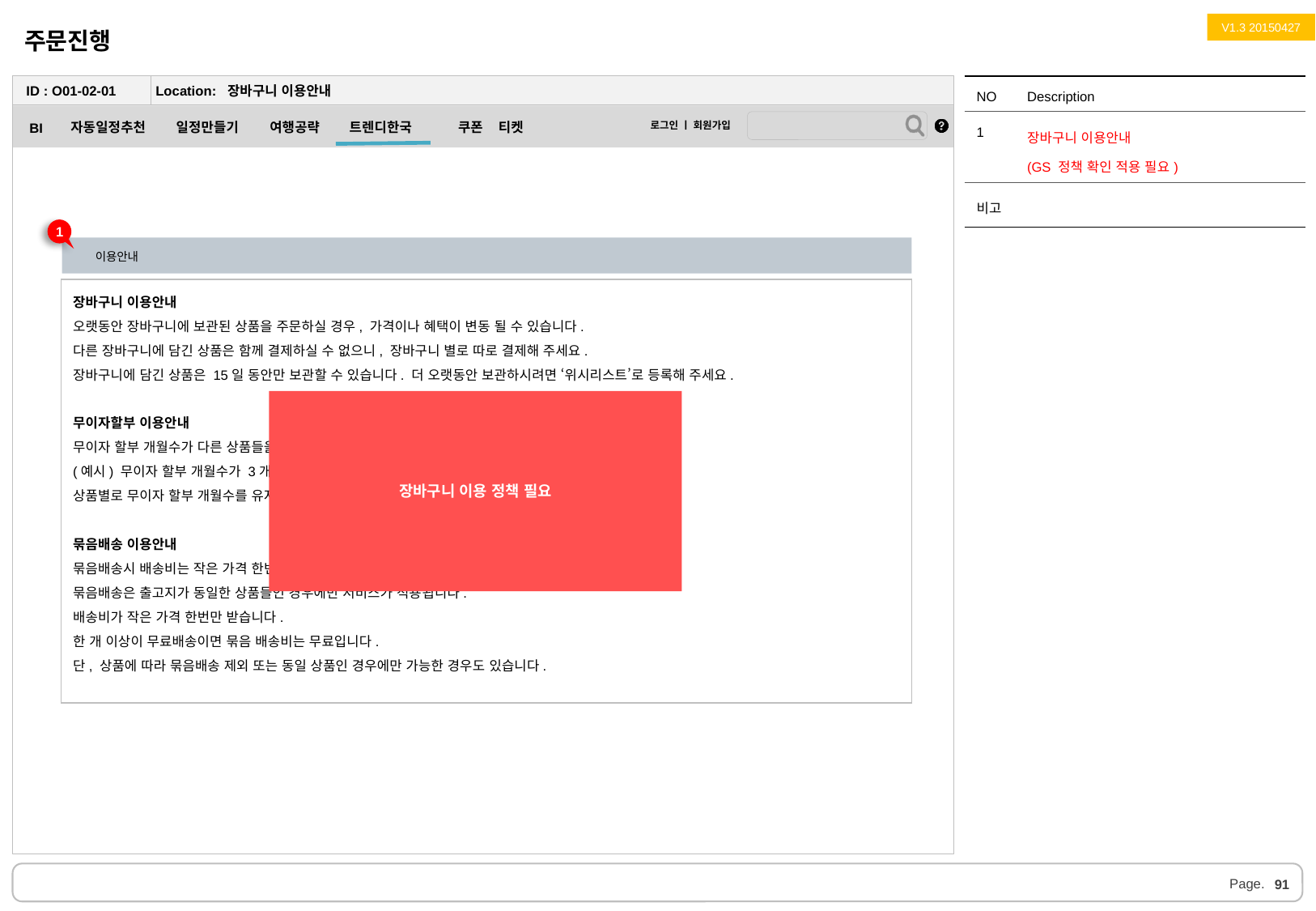

주문진행
V1.3 20150427
| NO | Description |
| --- | --- |
| 1 | 장바구니 이용안내 (GS 정책 확인 적용 필요) |
| 비고 |  |
ID : O01-02-01
Location:  장바구니 이용안내
1

이용안내
장바구니 이용안내
오랫동안 장바구니에 보관된 상품을 주문하실 경우, 가격이나 혜택이 변동 될 수 있습니다.
다른 장바구니에 담긴 상품은 함께 결제하실 수 없으니, 장바구니 별로 따로 결제해 주세요.
장바구니에 담긴 상품은 15일 동안만 보관할 수 있습니다. 더 오랫동안 보관하시려면 ‘위시리스트’로 등록해 주세요.

무이자할부 이용안내
무이자 할부 개월수가 다른 상품들을 동시에 주문하시면, 상품 중에서 일시불로 일괄 조정됩니다.
(예시) 무이자 할부 개월수가 3개월, 6개월인 상품을 함께 주문하실 경우, 모두 일시불로 주문이 됩니다.
상품별로 무이자 할부 개월수를 유지하고 싶으시면 따로 주문해 주세요.

묶음배송 이용안내
묶음배송시 배송비는 작은 가격 한번만 받습니다.
묶음배송은 출고지가 동일한 상품들인 경우에만 서비스가 적용됩니다.
배송비가 작은 가격 한번만 받습니다.
한 개 이상이 무료배송이면 묶음 배송비는 무료입니다.
단, 상품에 따라 묶음배송 제외 또는 동일 상품인 경우에만 가능한 경우도 있습니다.

장바구니 이용 정책 필요
91